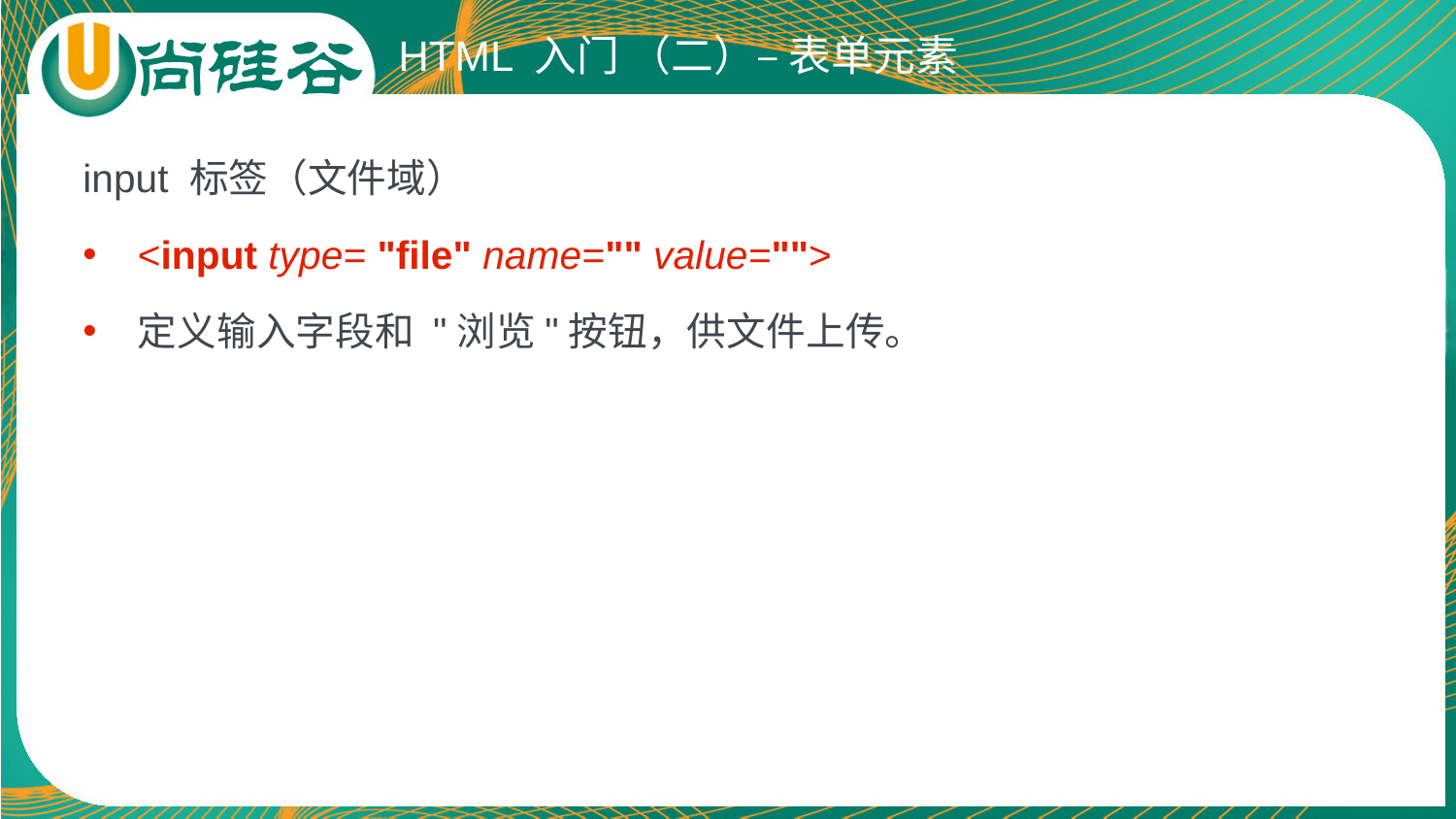

# HTML 入门 （二）– 表单元素
input 标签（文件域）
<input type= "file" name="" value="">
定义输入字段和 "浏览"按钮，供文件上传。